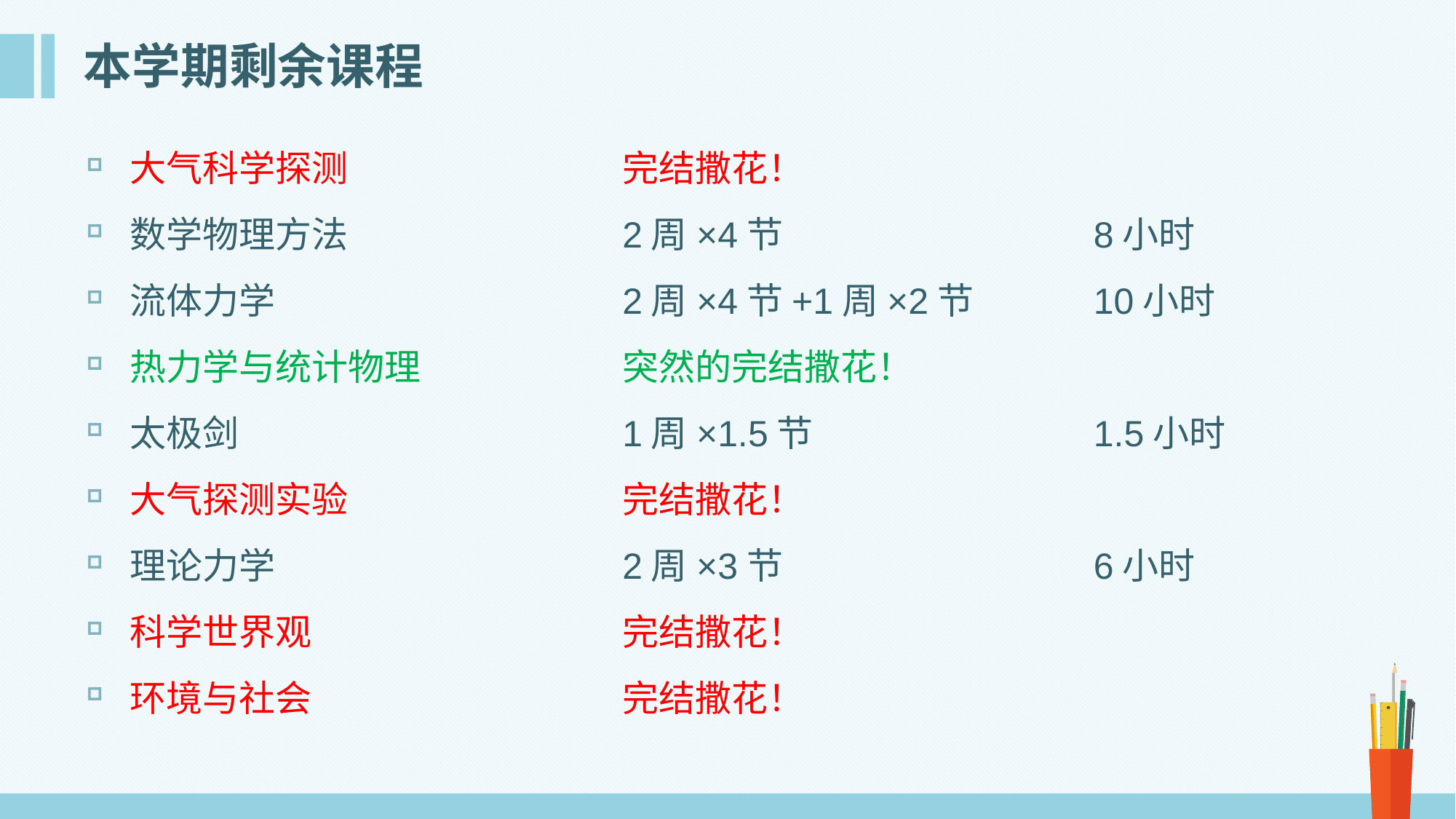

# 本学期剩余课程
大气科学探测	完结撒花！
数学物理方法	2周×4节	8小时
流体力学	2周×4节+1周×2节	10小时
热力学与统计物理	突然的完结撒花！
太极剑	1周×1.5节	1.5小时
大气探测实验	完结撒花！
理论力学	2周×3节	6小时
科学世界观	完结撒花！
环境与社会	完结撒花！